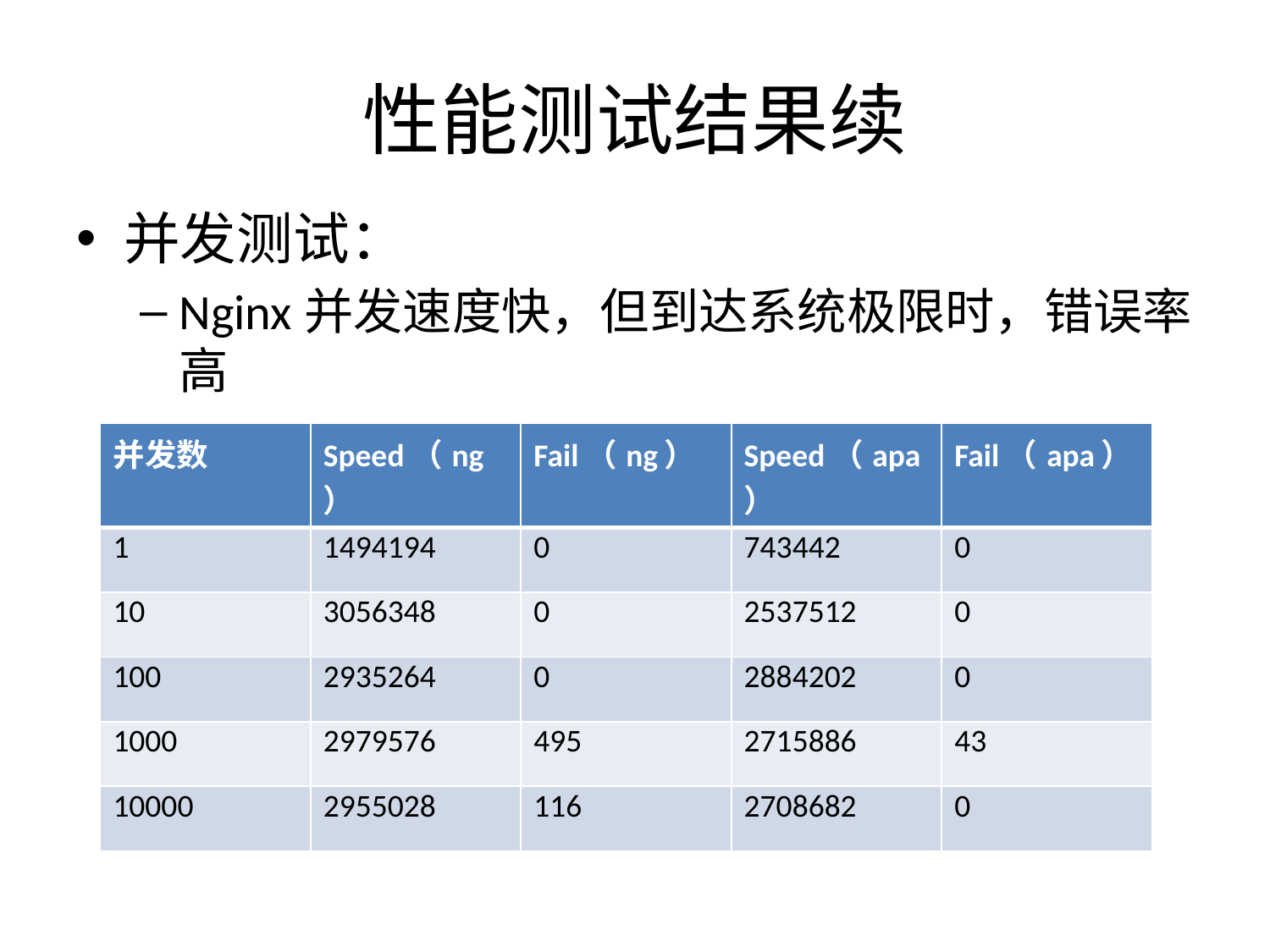

# 性能测试结果续
并发测试：
Nginx并发速度快，但到达系统极限时，错误率高

| 并发数 | Speed（ng） | Fail（ng） | Speed（apa） | Fail（apa） |
| --- | --- | --- | --- | --- |
| 1 | 1494194 | 0 | 743442 | 0 |
| 10 | 3056348 | 0 | 2537512 | 0 |
| 100 | 2935264 | 0 | 2884202 | 0 |
| 1000 | 2979576 | 495 | 2715886 | 43 |
| 10000 | 2955028 | 116 | 2708682 | 0 |